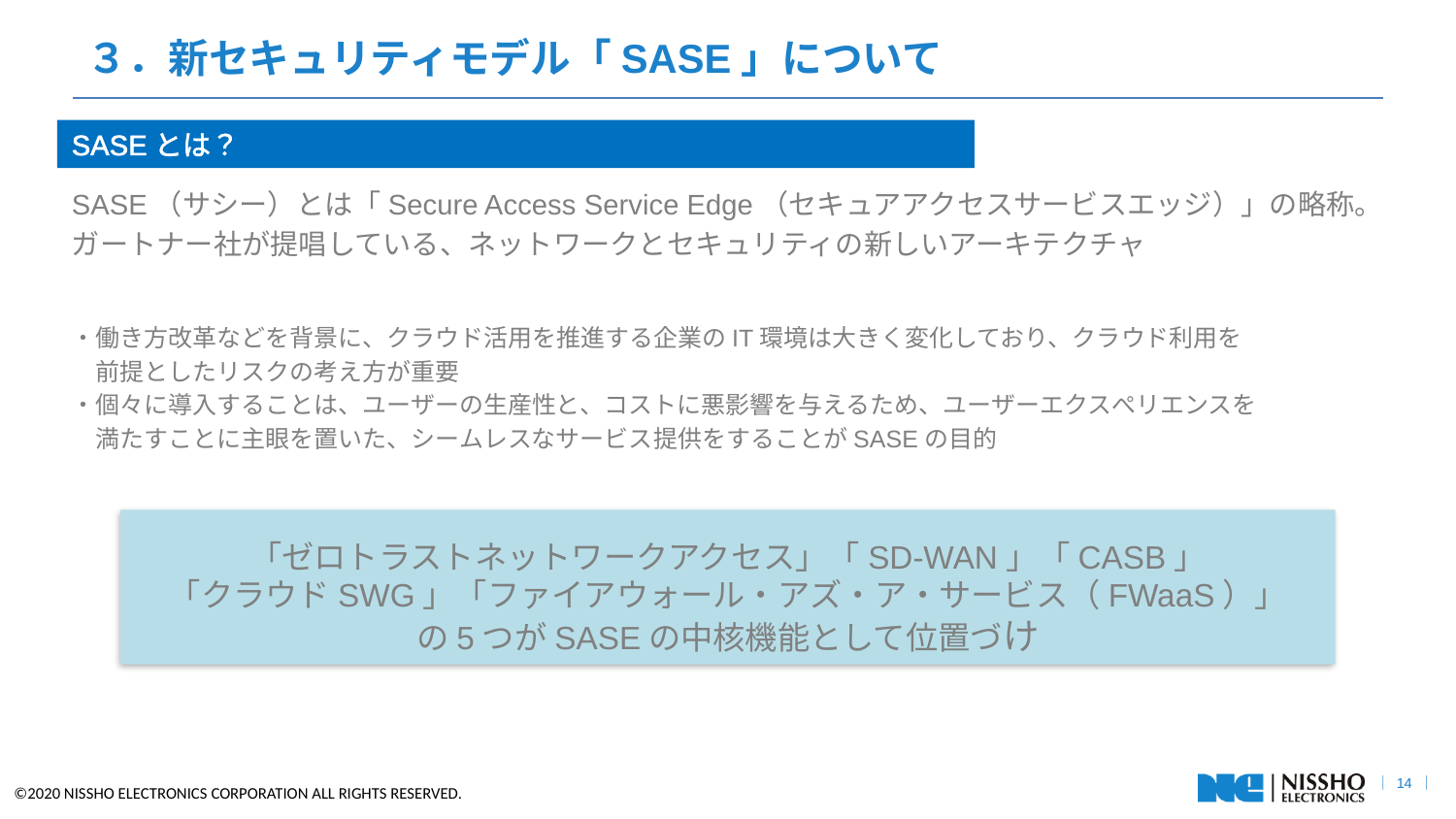

# ３．新セキュリティモデル「SASE」について
SASEとは？
SASE（サシー）とは「Secure Access Service Edge（セキュアアクセスサービスエッジ）」の略称。
ガートナー社が提唱している、ネットワークとセキュリティの新しいアーキテクチャ
・働き方改革などを背景に、クラウド活用を推進する企業のIT環境は大きく変化しており、クラウド利用を
　前提としたリスクの考え方が重要
・個々に導入することは、ユーザーの生産性と、コストに悪影響を与えるため、ユーザーエクスぺリエンスを
　満たすことに主眼を置いた、シームレスなサービス提供をすることがSASEの目的

「ゼロトラストネットワークアクセス」「SD-WAN」「CASB」
「クラウドSWG」「ファイアウォール・アズ・ア・サービス（FWaaS）」
の5つがSASEの中核機能として位置づけ